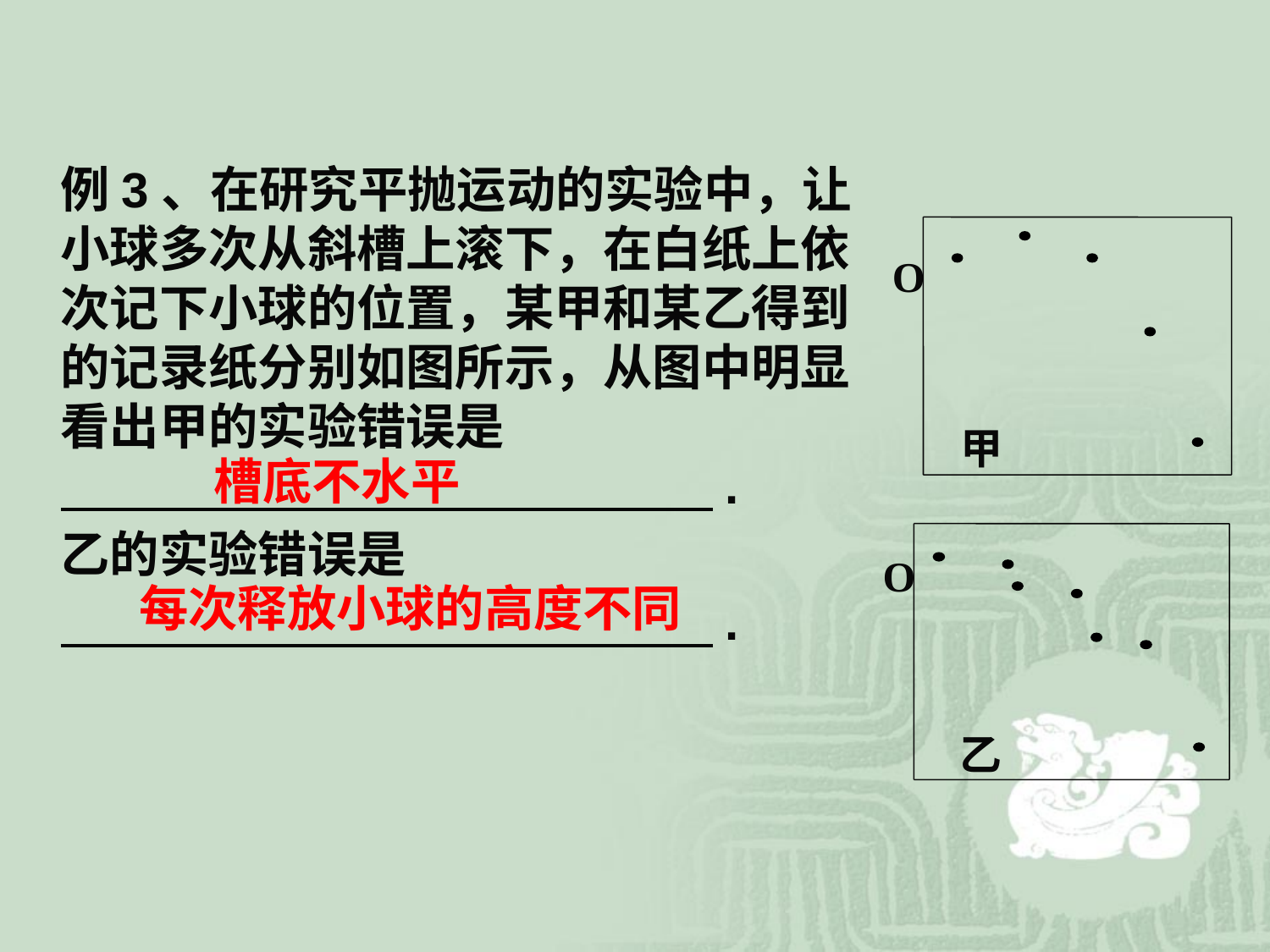

例3、在研究平抛运动的实验中，让小球多次从斜槽上滚下，在白纸上依次记下小球的位置，某甲和某乙得到的记录纸分别如图所示，从图中明显看出甲的实验错误是
　　　　　　　　　　　　　 .
乙的实验错误是
　　　　　　　　　　　　　 .

O

甲

槽底不水平

O

乙

  每次释放小球的高度不同